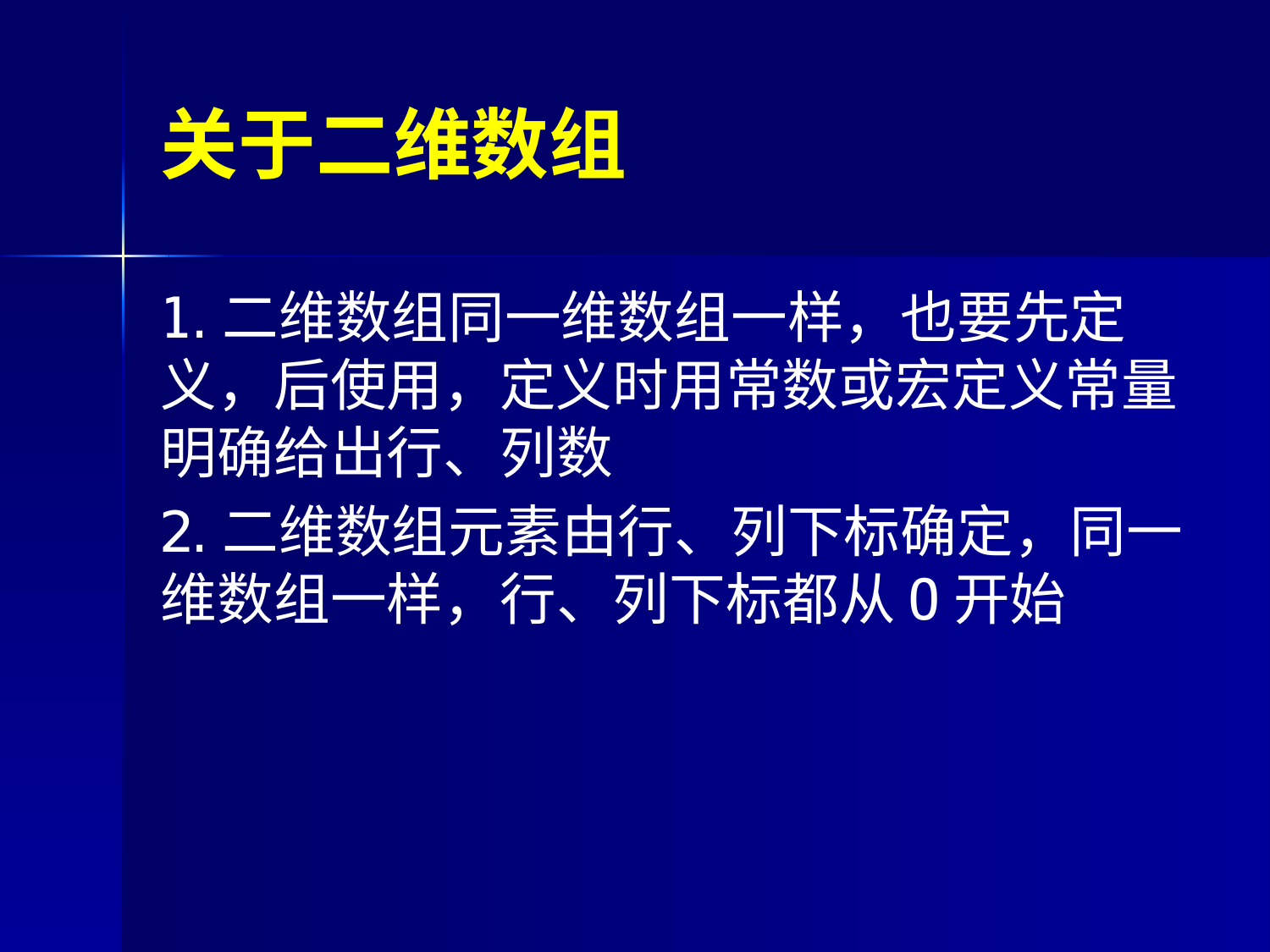

# 关于二维数组
1.二维数组同一维数组一样，也要先定义，后使用，定义时用常数或宏定义常量明确给出行、列数
2.二维数组元素由行、列下标确定，同一维数组一样，行、列下标都从0开始